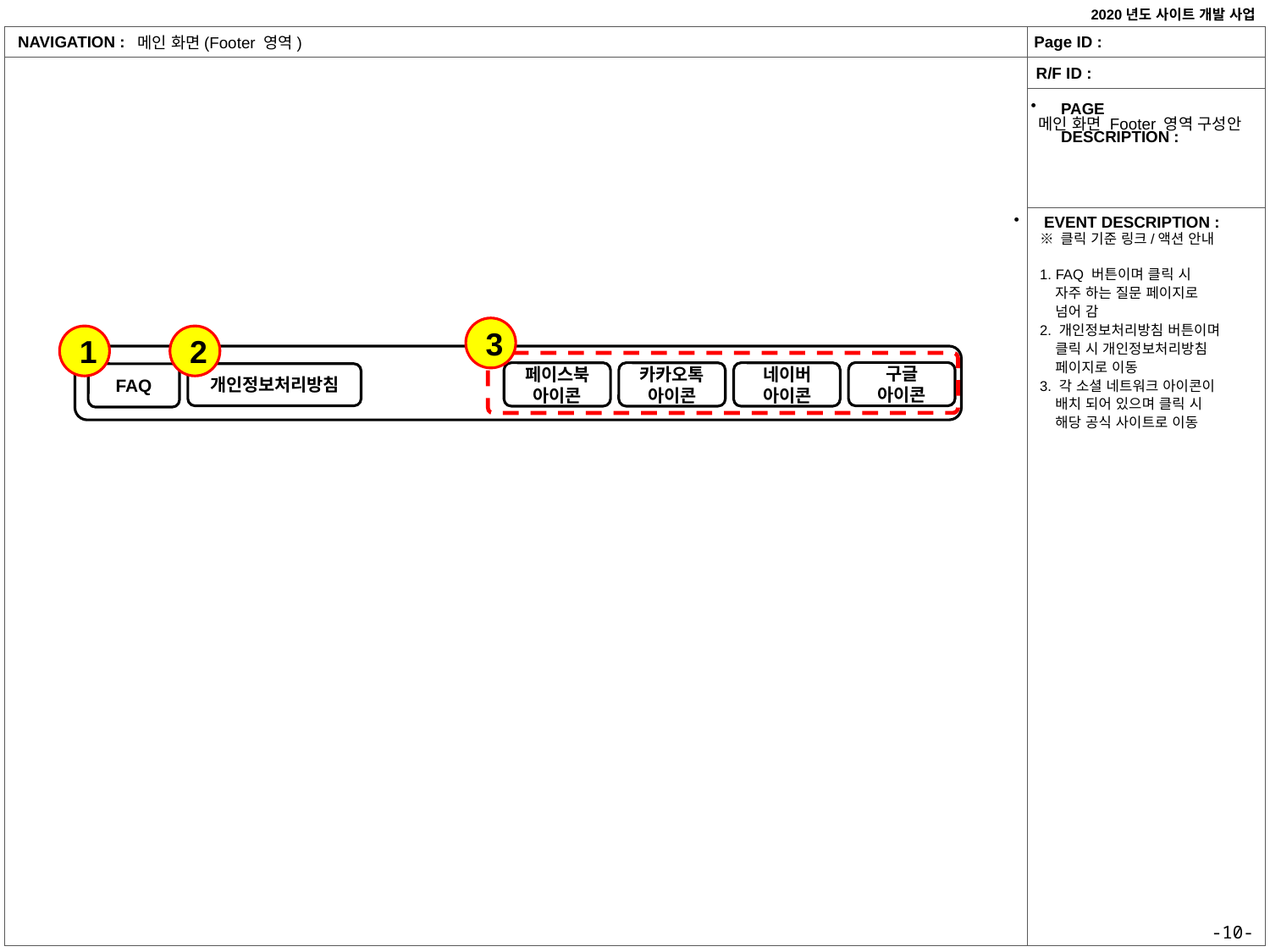

메인 화면(Footer 영역)
메인 화면 Footer 영역 구성안
※ 클릭 기준 링크/액션 안내
1. FAQ 버튼이며 클릭 시
   자주 하는 질문 페이지로
   넘어 감
2. 개인정보처리방침 버튼이며
   클릭 시 개인정보처리방침
   페이지로 이동
3. 각 소셜 네트워크 아이콘이
   배치 되어 있으며 클릭 시
   해당 공식 사이트로 이동

3
1
2

구글
아이콘
카카오톡
아이콘
네이버
아이콘
페이스북
아이콘
FAQ
개인정보처리방침